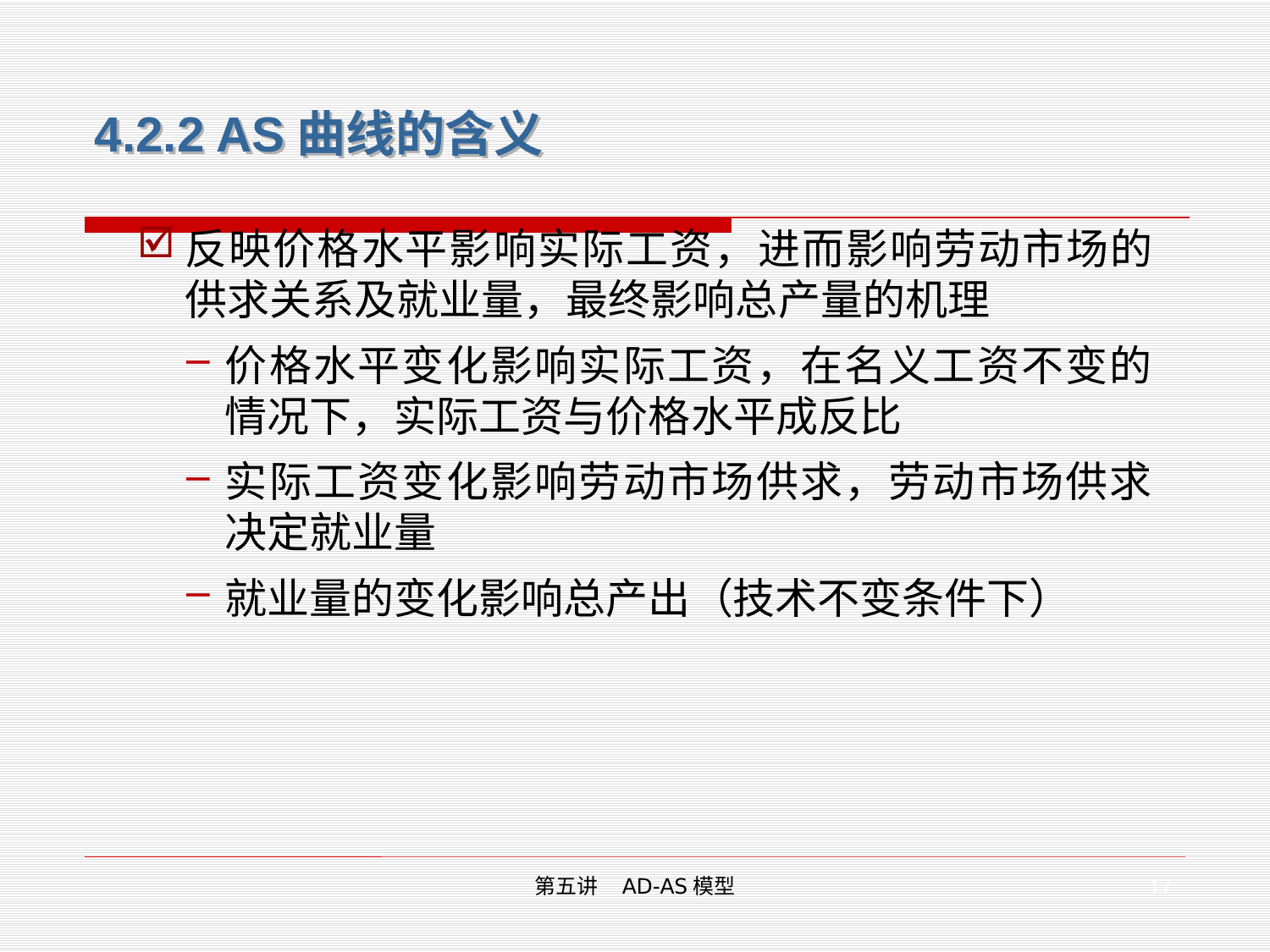

4.2.2 AS曲线的含义
反映价格水平影响实际工资，进而影响劳动市场的供求关系及就业量，最终影响总产量的机理
价格水平变化影响实际工资，在名义工资不变的情况下，实际工资与价格水平成反比
实际工资变化影响劳动市场供求，劳动市场供求决定就业量
就业量的变化影响总产出（技术不变条件下）
17
第五讲    AD-AS模型